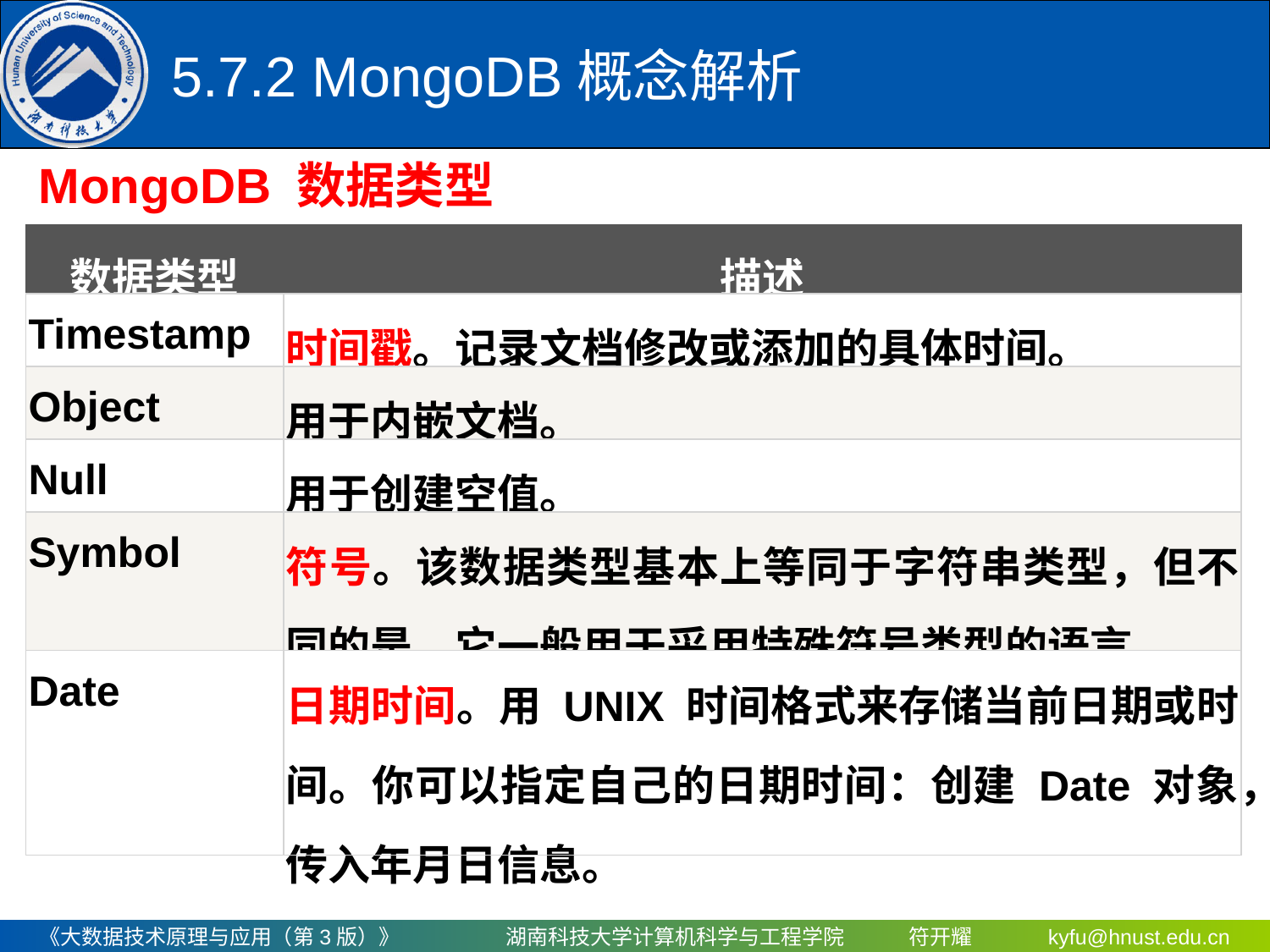

5.7.2 MongoDB概念解析
MongoDB 数据类型
| 数据类型 | 描述 |
| --- | --- |
| Timestamp | 时间戳。记录文档修改或添加的具体时间。 |
| Object | 用于内嵌文档。 |
| Null | 用于创建空值。 |
| Symbol | 符号。该数据类型基本上等同于字符串类型，但不同的是，它一般用于采用特殊符号类型的语言。 |
| Date | 日期时间。用 UNIX 时间格式来存储当前日期或时间。你可以指定自己的日期时间：创建 Date 对象，传入年月日信息。 |